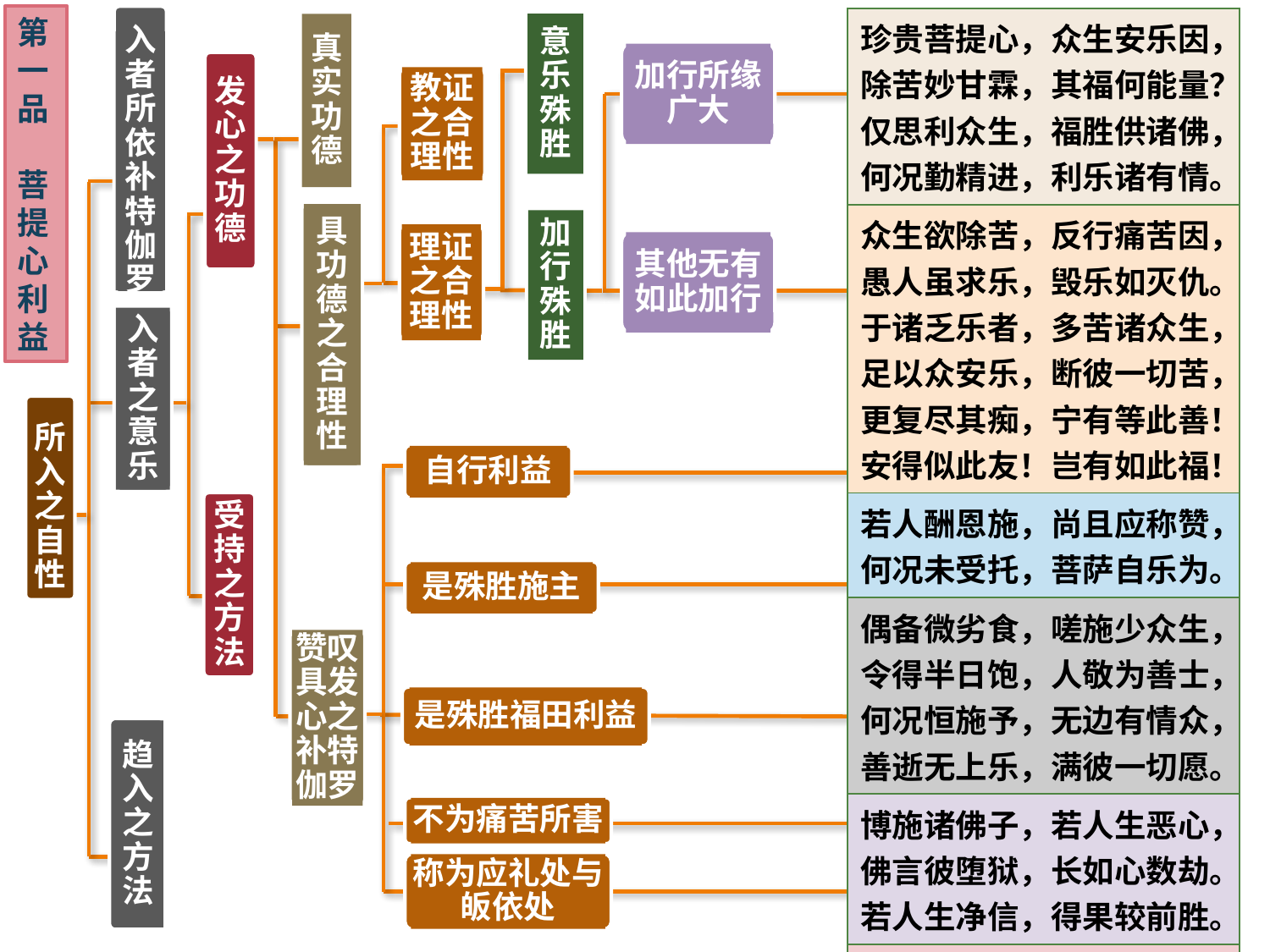

第一
品
 菩提心利益

入者所依补特伽罗
| 珍贵菩提心，众生安乐因，除苦妙甘霖，其福何能量？仅思利众生，福胜供诸佛，何况勤精进，利乐诸有情。 |
| --- |
| 众生欲除苦，反行痛苦因，愚人虽求乐，毁乐如灭仇。于诸乏乐者，多苦诸众生，足以众安乐，断彼一切苦，更复尽其痴，宁有等此善！安得似此友！岂有如此福！ |
| 若人酬恩施，尚且应称赞，何况未受托，菩萨自乐为。 |
| 偶备微劣食，嗟施少众生，令得半日饱，人敬为善士，何况恒施予，无边有情众，善逝无上乐，满彼一切愿。 |
| 博施诸佛子，若人生恶心，佛言彼堕狱，长如心数劫。若人生净信，得果较前胜。 |
| 佛子虽逢难，善增罪不生。 |
| 何人生此心，我礼彼人身，加害结乐缘，皈依乐源尊。 |

真实功德

意乐殊胜

加行所缘广大

发心之功德

教证之合理性

具功德之合理性

加行殊胜

理证之合理性

其他无有如此加行

入者之意乐

所入之自性

自行利益

受持之方法

是殊胜施主

赞叹具发心之补特伽罗

是殊胜福田利益

趋入之方法

不为痛苦所害

称为应礼处与皈依处